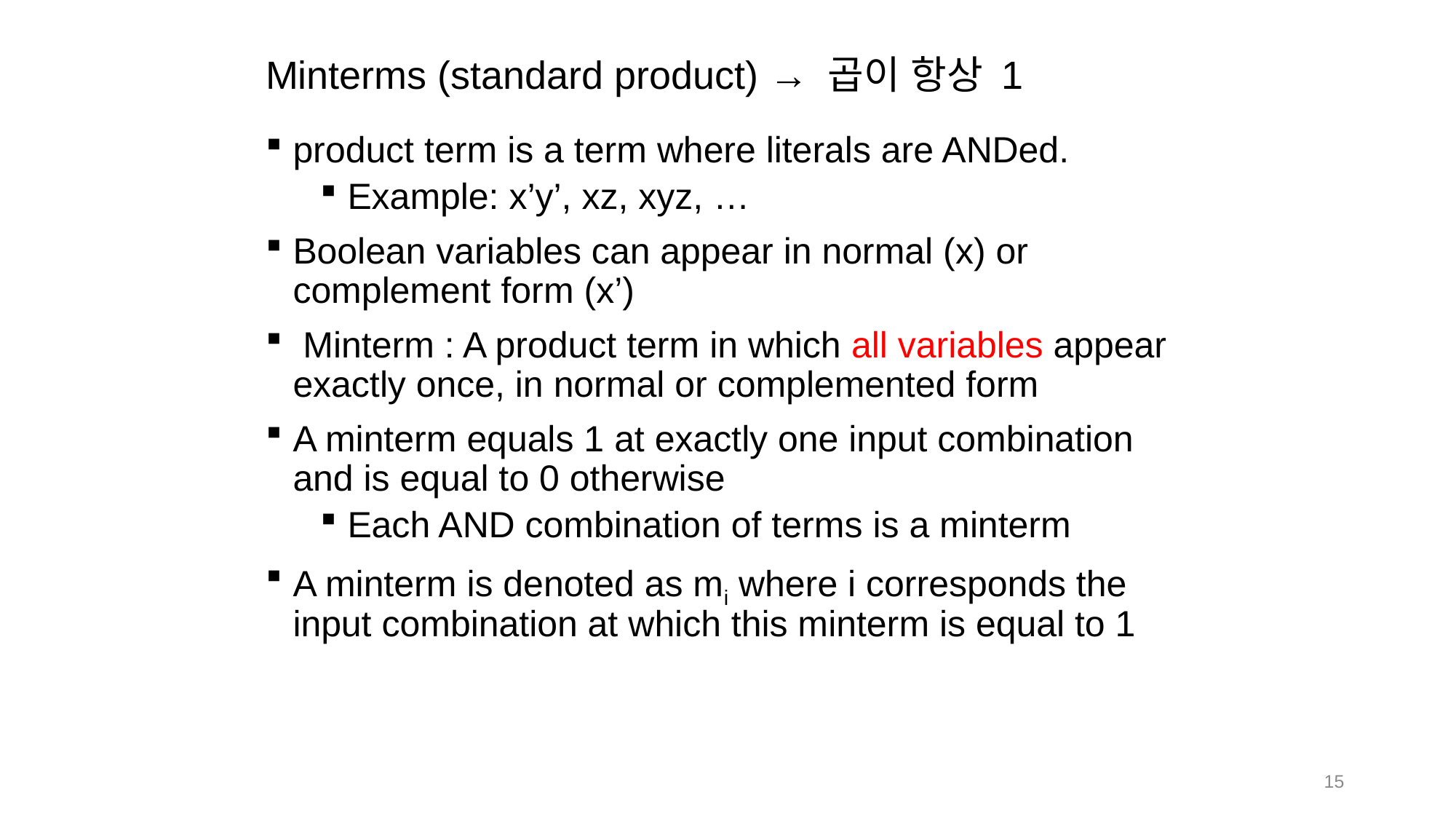

# Minterms (standard product) → 곱이 항상 1
product term is a term where literals are ANDed.
Example: x’y’, xz, xyz, …
Boolean variables can appear in normal (x) or complement form (x’)
 Minterm : A product term in which all variables appear exactly once, in normal or complemented form
A minterm equals 1 at exactly one input combination and is equal to 0 otherwise
Each AND combination of terms is a minterm
A minterm is denoted as mi where i corresponds the input combination at which this minterm is equal to 1

15